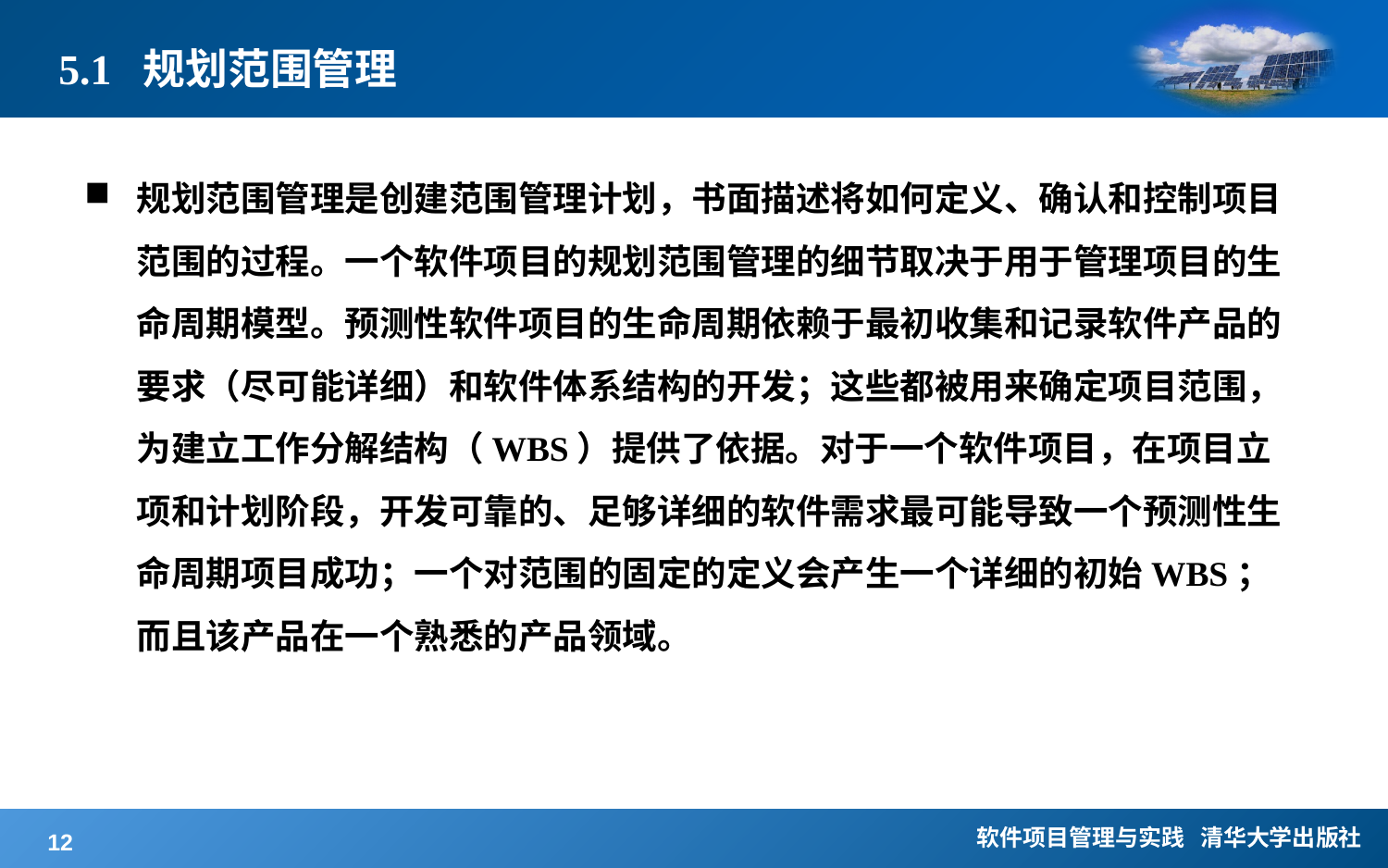

# 5.1  规划范围管理
规划范围管理是创建范围管理计划，书面描述将如何定义、确认和控制项目范围的过程。一个软件项目的规划范围管理的细节取决于用于管理项目的生命周期模型。预测性软件项目的生命周期依赖于最初收集和记录软件产品的要求（尽可能详细）和软件体系结构的开发；这些都被用来确定项目范围，为建立工作分解结构（WBS）提供了依据。对于一个软件项目，在项目立项和计划阶段，开发可靠的、足够详细的软件需求最可能导致一个预测性生命周期项目成功；一个对范围的固定的定义会产生一个详细的初始WBS；而且该产品在一个熟悉的产品领域。